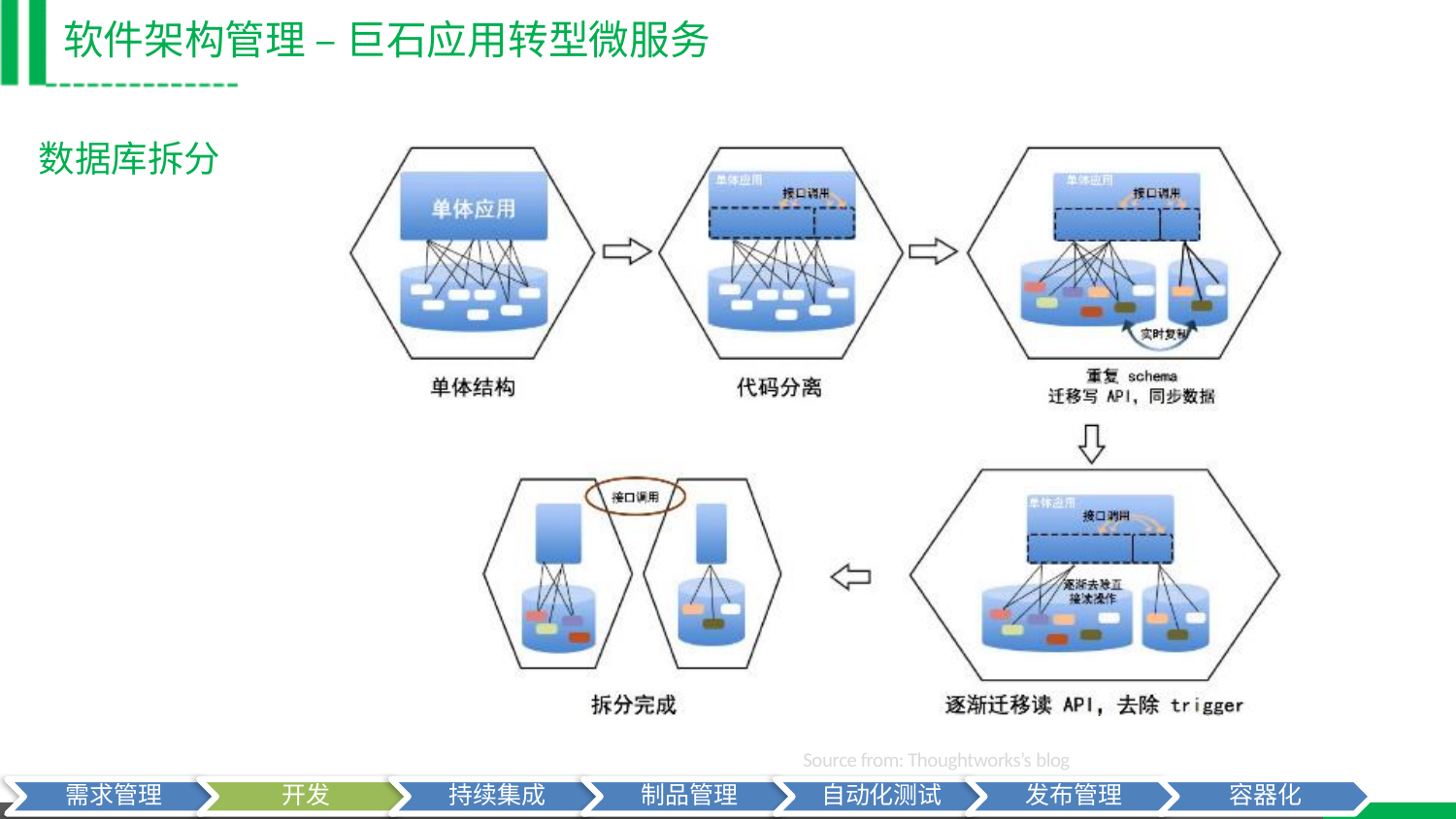

软件架构管理 – 巨石应用转型微服务
数据库拆分

Source from: Thoughtworks’s blog

需求管理
开发
持续集成
制品管理
自动化测试
发布管理
容器化